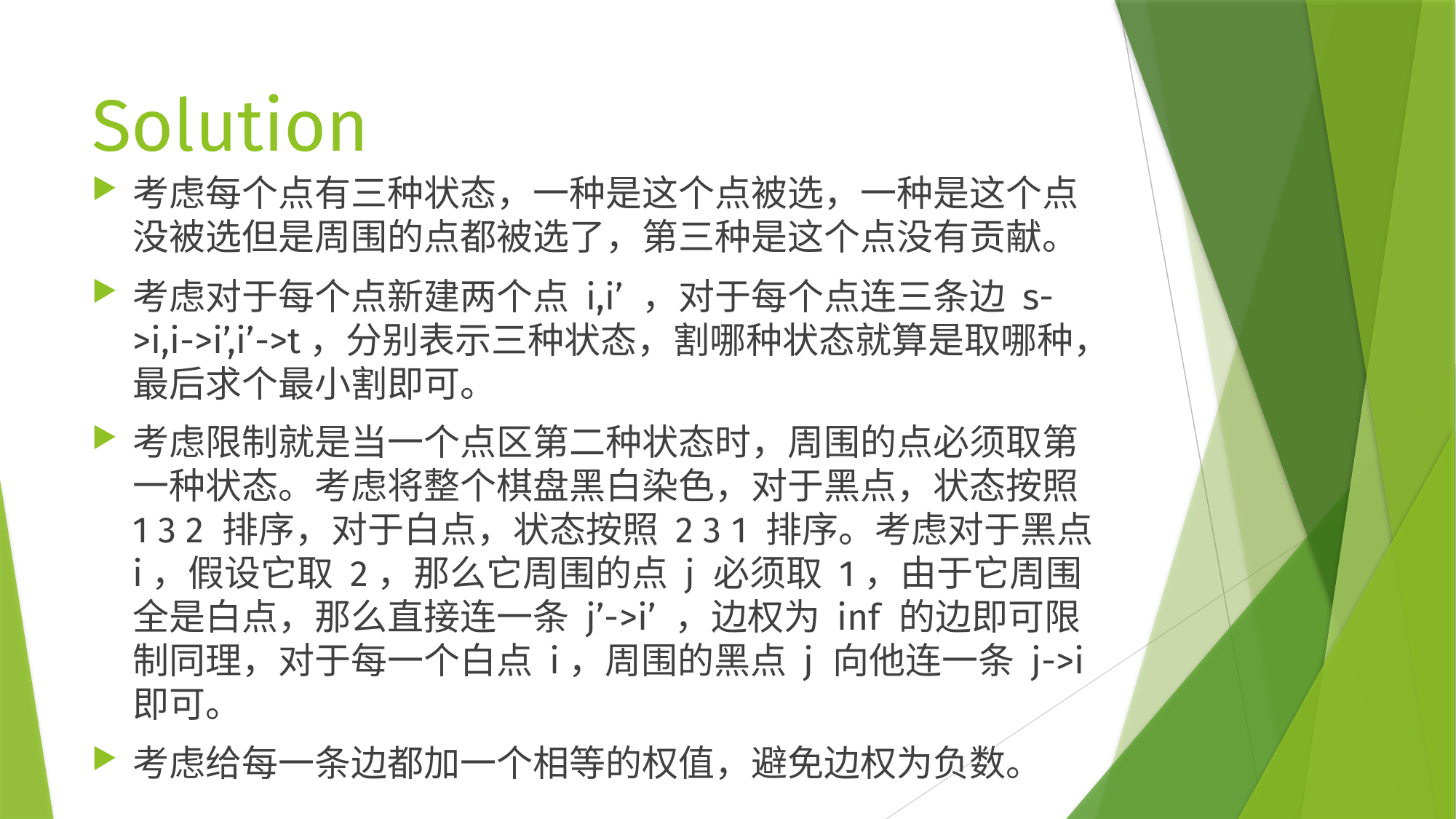

# Solution
考虑每个点有三种状态，一种是这个点被选，一种是这个点没被选但是周围的点都被选了，第三种是这个点没有贡献。
考虑对于每个点新建两个点 i,i’ ，对于每个点连三条边 s->i,i->i’,i’->t，分别表示三种状态，割哪种状态就算是取哪种，最后求个最小割即可。
考虑限制就是当一个点区第二种状态时，周围的点必须取第一种状态。考虑将整个棋盘黑白染色，对于黑点，状态按照 1 3 2 排序，对于白点，状态按照 2 3 1 排序。考虑对于黑点 i，假设它取 2，那么它周围的点 j 必须取 1，由于它周围全是白点，那么直接连一条 j’->i’ ，边权为 inf 的边即可限制同理，对于每一个白点 i，周围的黑点 j 向他连一条 j->i 即可。
考虑给每一条边都加一个相等的权值，避免边权为负数。